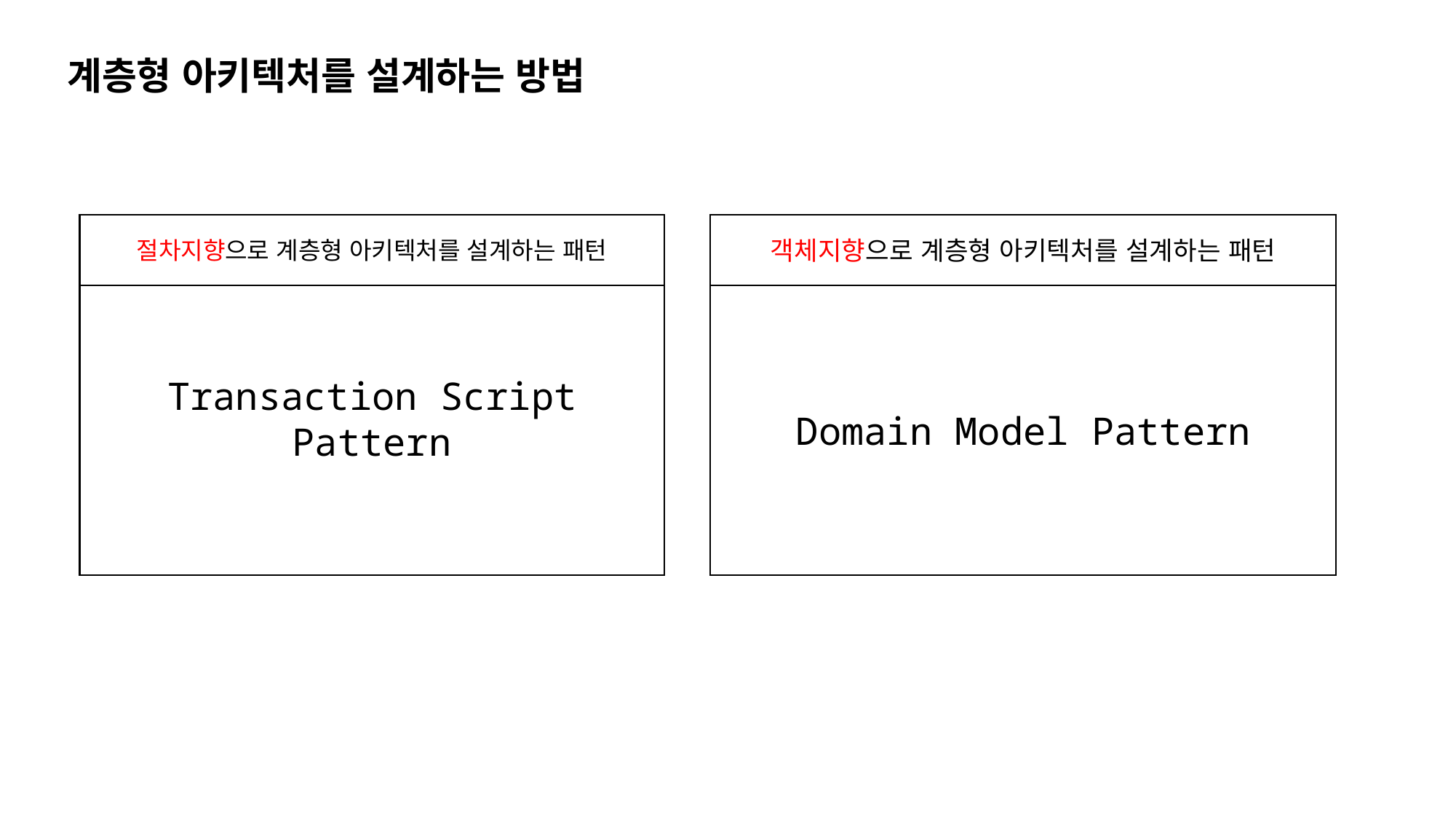

계층형 아키텍처를 설계하는 방법

Transaction Script Pattern
절차지향으로 계층형 아키텍처를 설계하는 패턴
객체지향으로 계층형 아키텍처를 설계하는 패턴
Domain Model Pattern